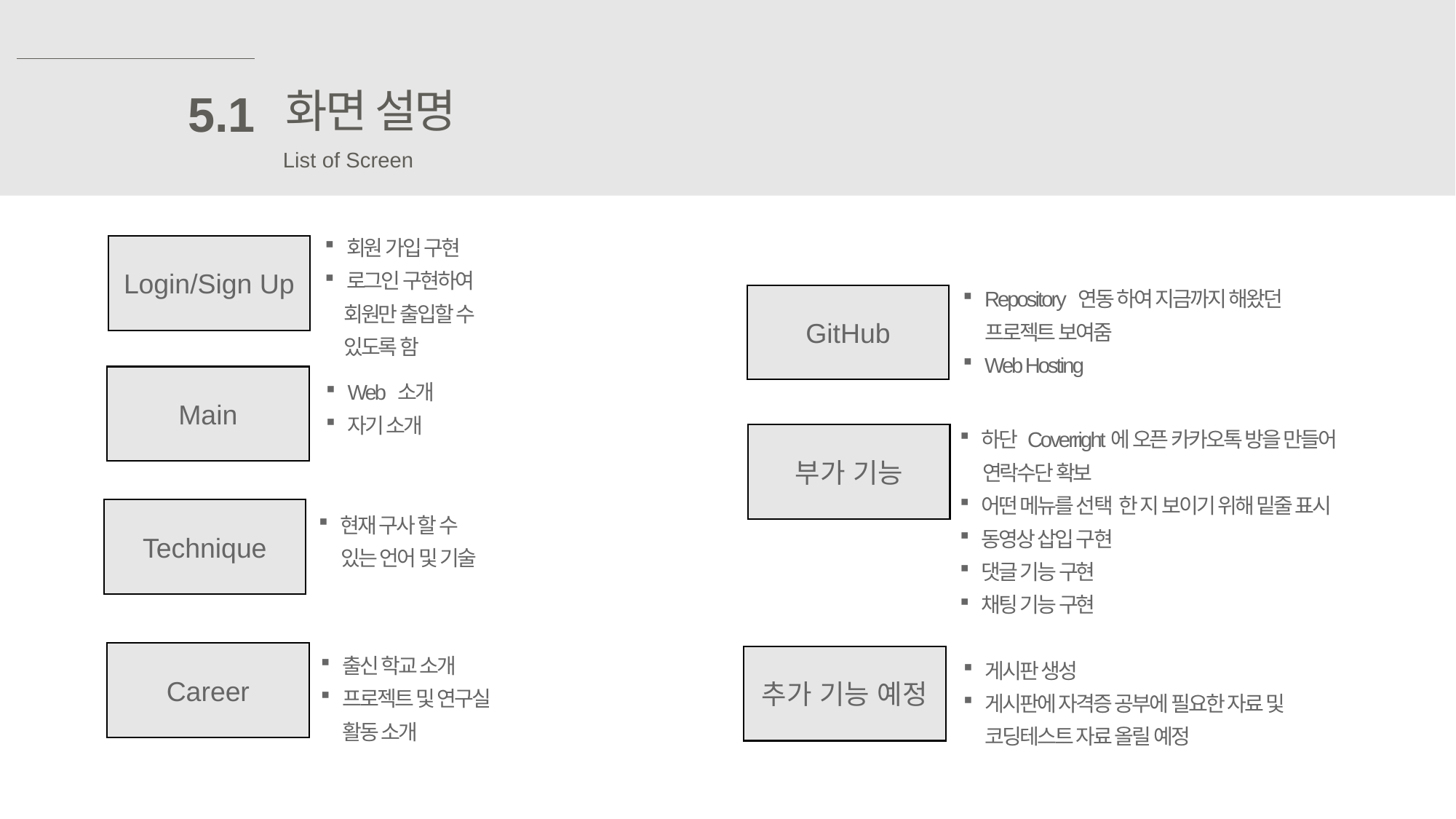

화면 설명
5.1
List of Screen
회원 가입 구현
로그인 구현하여
   회원만 출입할 수
   있도록 함
Login/Sign Up
Repository 연동 하여 지금까지 해왔던 프로젝트 보여줌
Web Hosting
GitHub
Web 소개
자기 소개

Main
하단 Coverright에 오픈 카카오톡 방을 만들어
    연락수단 확보
어떤 메뉴를 선택  한 지 보이기 위해 밑줄 표시
동영상 삽입 구현
댓글 기능 구현
채팅 기능 구현
부가 기능
현재 구사 할 수
    있는 언어 및 기술

Technique
출신 학교 소개
프로젝트 및 연구실 활동 소개

Career
게시판 생성
게시판에 자격증 공부에 필요한 자료 및 코딩테스트 자료 올릴 예정
추가 기능 예정